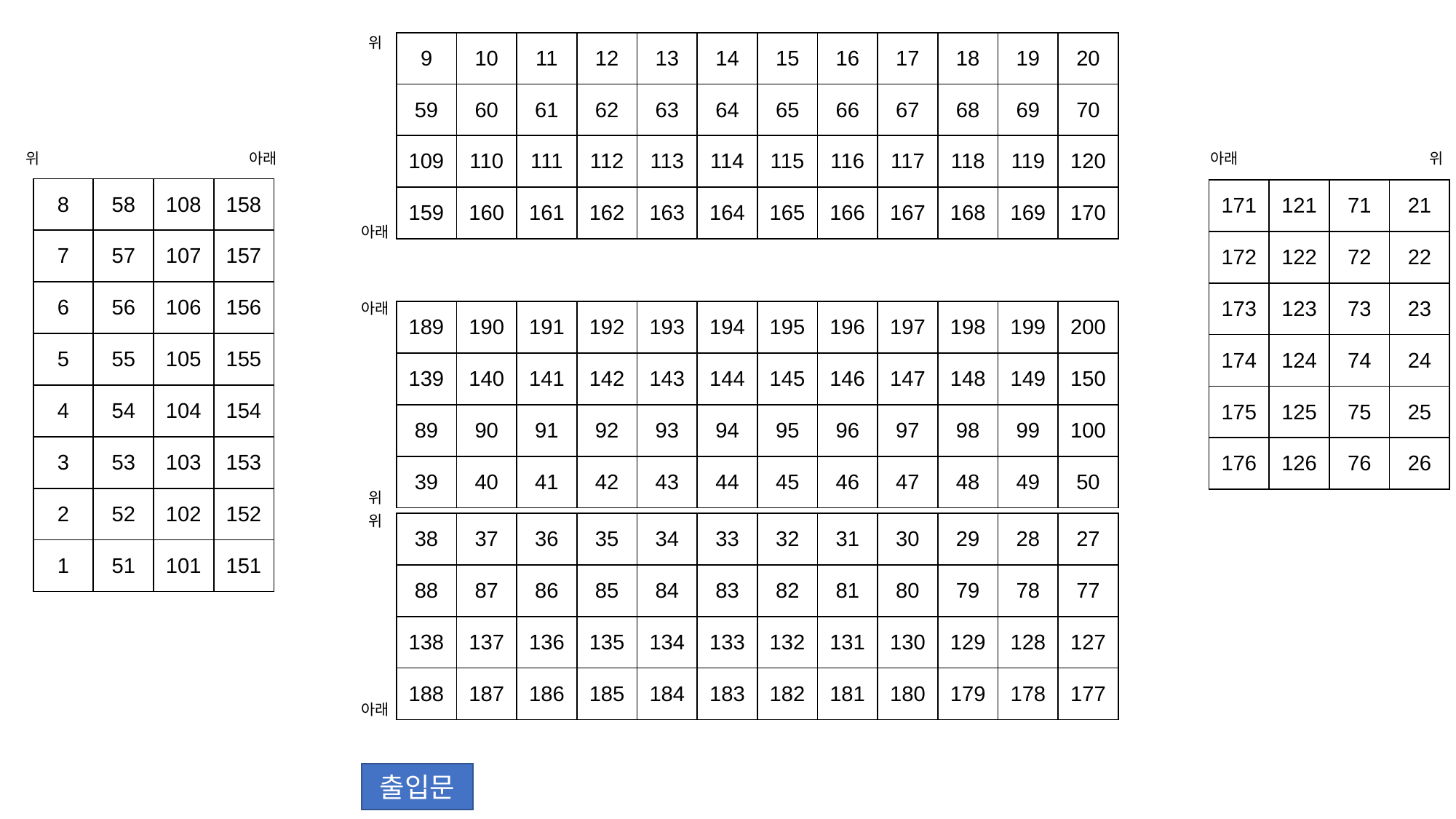

위
| 9 | 10 | 11 | 12 | 13 | 14 | 15 | 16 | 17 | 18 | 19 | 20 |
| --- | --- | --- | --- | --- | --- | --- | --- | --- | --- | --- | --- |
| 59 | 60 | 61 | 62 | 63 | 64 | 65 | 66 | 67 | 68 | 69 | 70 |
| 109 | 110 | 111 | 112 | 113 | 114 | 115 | 116 | 117 | 118 | 119 | 120 |
| 159 | 160 | 161 | 162 | 163 | 164 | 165 | 166 | 167 | 168 | 169 | 170 |
위
아래
아래
위
| 8 | 58 | 108 | 158 |
| --- | --- | --- | --- |
| 7 | 57 | 107 | 157 |
| 6 | 56 | 106 | 156 |
| 5 | 55 | 105 | 155 |
| 4 | 54 | 104 | 154 |
| 3 | 53 | 103 | 153 |
| 2 | 52 | 102 | 152 |
| 1 | 51 | 101 | 151 |
| 171 | 121 | 71 | 21 |
| --- | --- | --- | --- |
| 172 | 122 | 72 | 22 |
| 173 | 123 | 73 | 23 |
| 174 | 124 | 74 | 24 |
| 175 | 125 | 75 | 25 |
| 176 | 126 | 76 | 26 |
아래
아래
| 189 | 190 | 191 | 192 | 193 | 194 | 195 | 196 | 197 | 198 | 199 | 200 |
| --- | --- | --- | --- | --- | --- | --- | --- | --- | --- | --- | --- |
| 139 | 140 | 141 | 142 | 143 | 144 | 145 | 146 | 147 | 148 | 149 | 150 |
| 89 | 90 | 91 | 92 | 93 | 94 | 95 | 96 | 97 | 98 | 99 | 100 |
| 39 | 40 | 41 | 42 | 43 | 44 | 45 | 46 | 47 | 48 | 49 | 50 |
위
위
| 38 | 37 | 36 | 35 | 34 | 33 | 32 | 31 | 30 | 29 | 28 | 27 |
| --- | --- | --- | --- | --- | --- | --- | --- | --- | --- | --- | --- |
| 88 | 87 | 86 | 85 | 84 | 83 | 82 | 81 | 80 | 79 | 78 | 77 |
| 138 | 137 | 136 | 135 | 134 | 133 | 132 | 131 | 130 | 129 | 128 | 127 |
| 188 | 187 | 186 | 185 | 184 | 183 | 182 | 181 | 180 | 179 | 178 | 177 |
아래
출입문